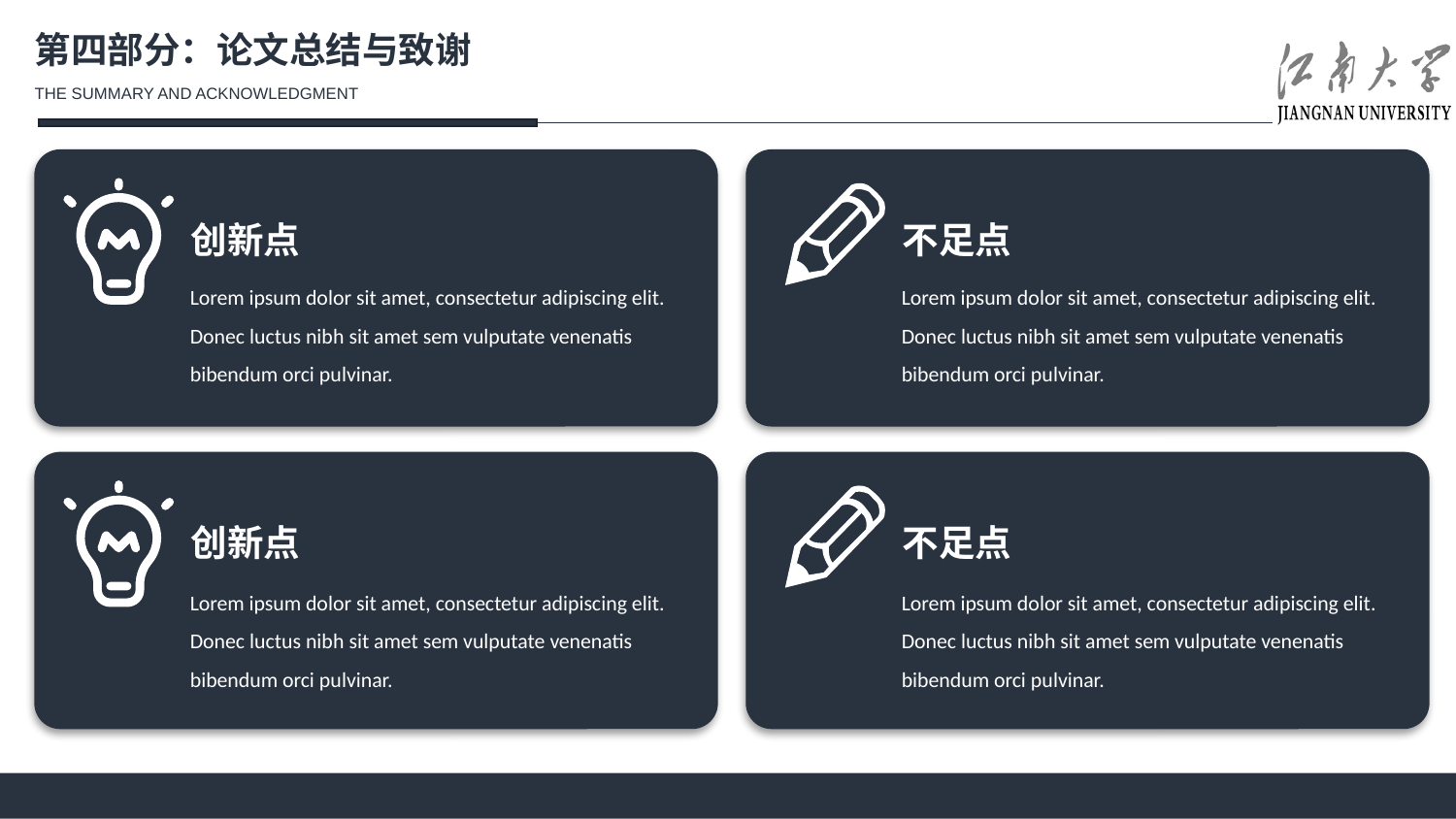

第四部分：论文总结与致谢
THE SUMMARY AND ACKNOWLEDGMENT

创新点
不足点
Lorem ipsum dolor sit amet, consectetur adipiscing elit. Donec luctus nibh sit amet sem vulputate venenatis bibendum orci pulvinar.
Lorem ipsum dolor sit amet, consectetur adipiscing elit. Donec luctus nibh sit amet sem vulputate venenatis bibendum orci pulvinar.

创新点
不足点
Lorem ipsum dolor sit amet, consectetur adipiscing elit. Donec luctus nibh sit amet sem vulputate venenatis bibendum orci pulvinar.
Lorem ipsum dolor sit amet, consectetur adipiscing elit. Donec luctus nibh sit amet sem vulputate venenatis bibendum orci pulvinar.